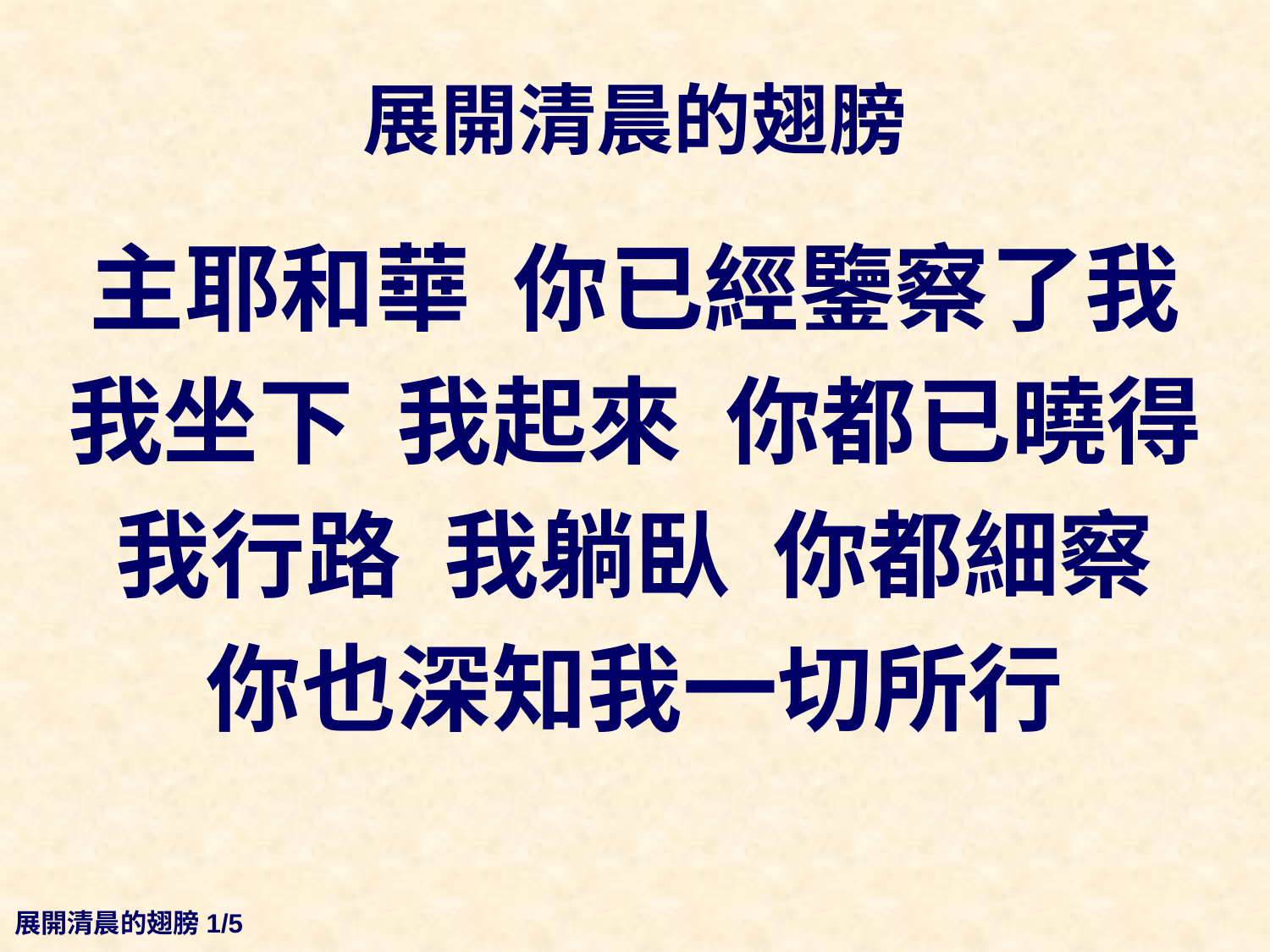

# 展開清晨的翅膀
主耶和華  你已經鑒察了我
我坐下  我起來  你都已曉得
我行路  我躺臥  你都細察
你也深知我一切所行
展開清晨的翅膀1/5